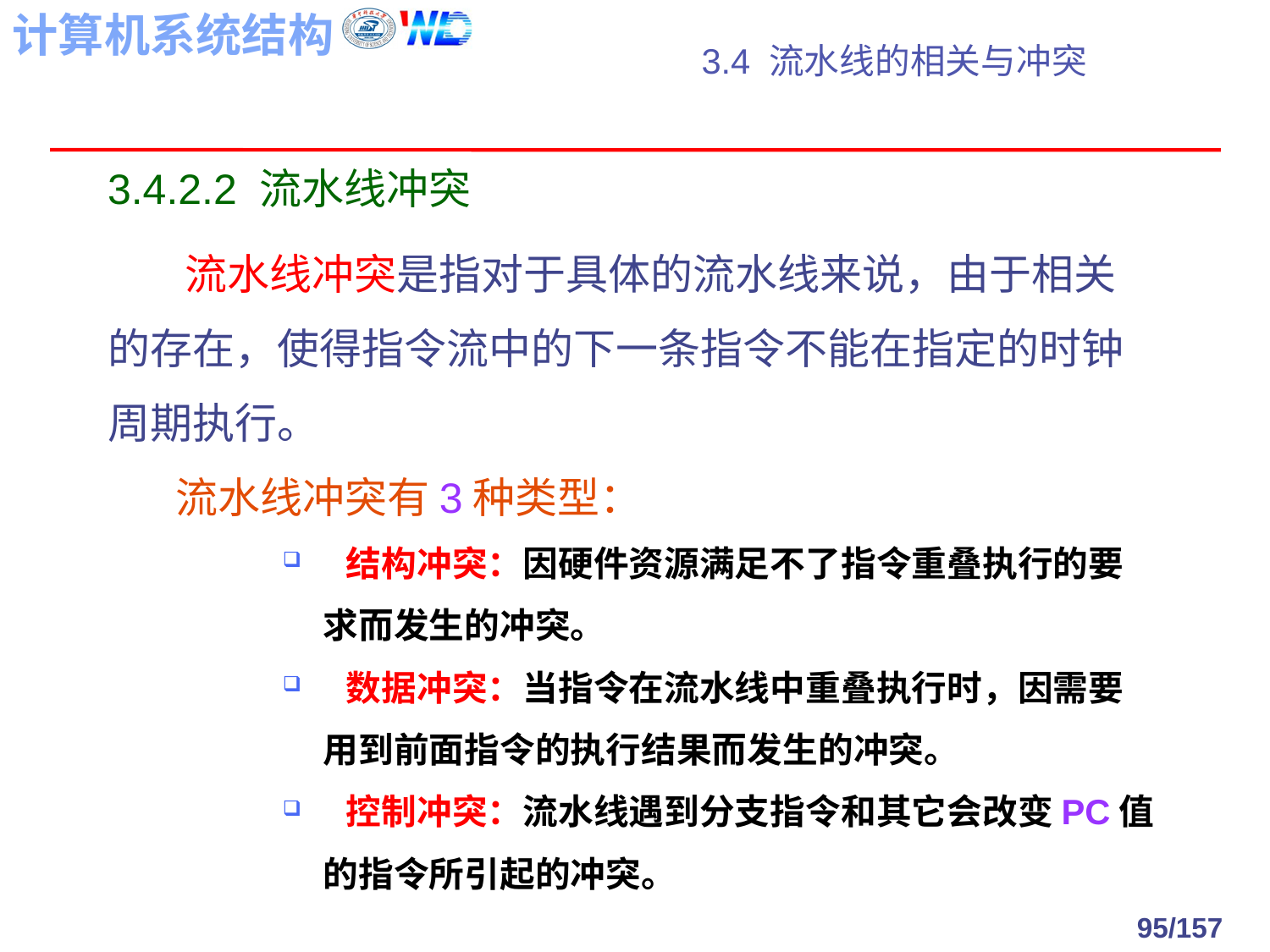

# 3.4 流水线的相关与冲突
3.4.2.2 流水线冲突
       流水线冲突是指对于具体的流水线来说，由于相关
的存在，使得指令流中的下一条指令不能在指定的时钟
周期执行。
      流水线冲突有3种类型：
结构冲突：因硬件资源满足不了指令重叠执行的要
    求而发生的冲突。
数据冲突：当指令在流水线中重叠执行时，因需要
    用到前面指令的执行结果而发生的冲突。
控制冲突：流水线遇到分支指令和其它会改变PC值
    的指令所引起的冲突。